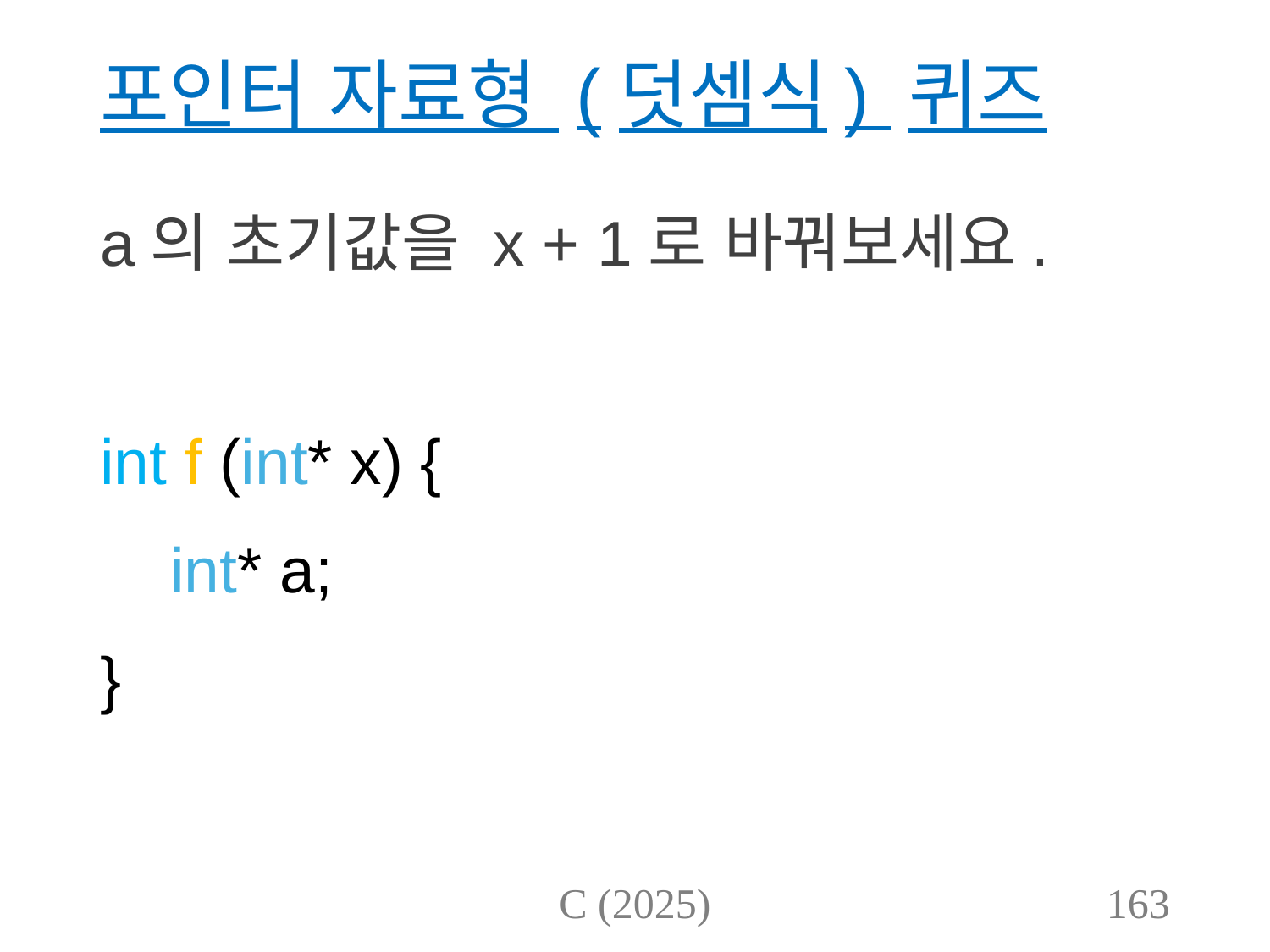

# 포인터 자료형 (덧셈식) 퀴즈
a의 초기값을 x + 1로 바꿔보세요.

int f (int* x) {
    int* a;
}
C (2025)
163